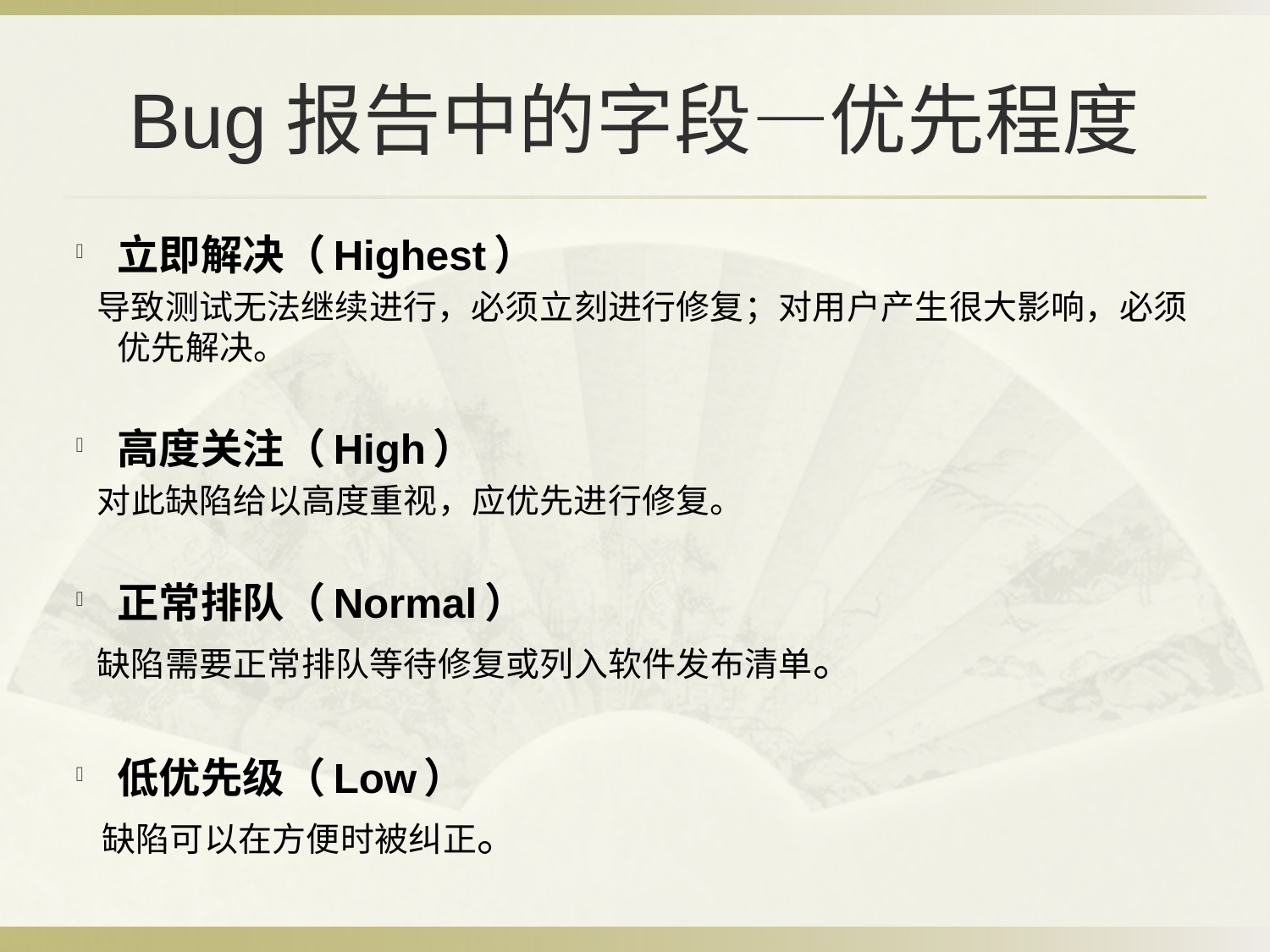

# Bug报告中的字段—优先程度
立即解决（Highest）
  导致测试无法继续进行，必须立刻进行修复；对用户产生很大影响，必须优先解决。

高度关注（High）
  对此缺陷给以高度重视，应优先进行修复。

正常排队（Normal）
  缺陷需要正常排队等待修复或列入软件发布清单。

低优先级（Low）
  缺陷可以在方便时被纠正。